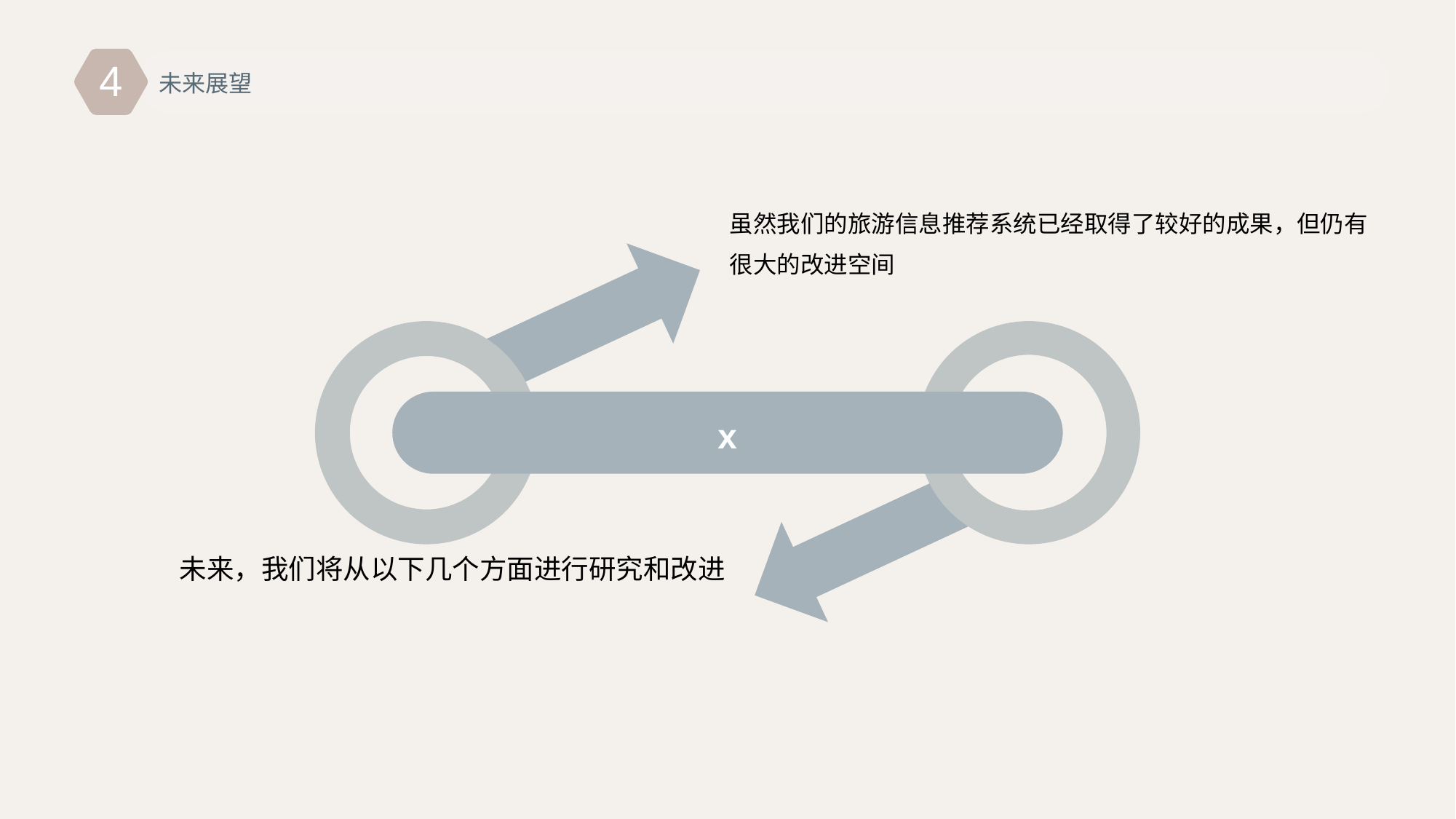

4
未来展望
虽然我们的旅游信息推荐系统已经取得了较好的成果，但仍有很大的改进空间

x

未来，我们将从以下几个方面进行研究和改进